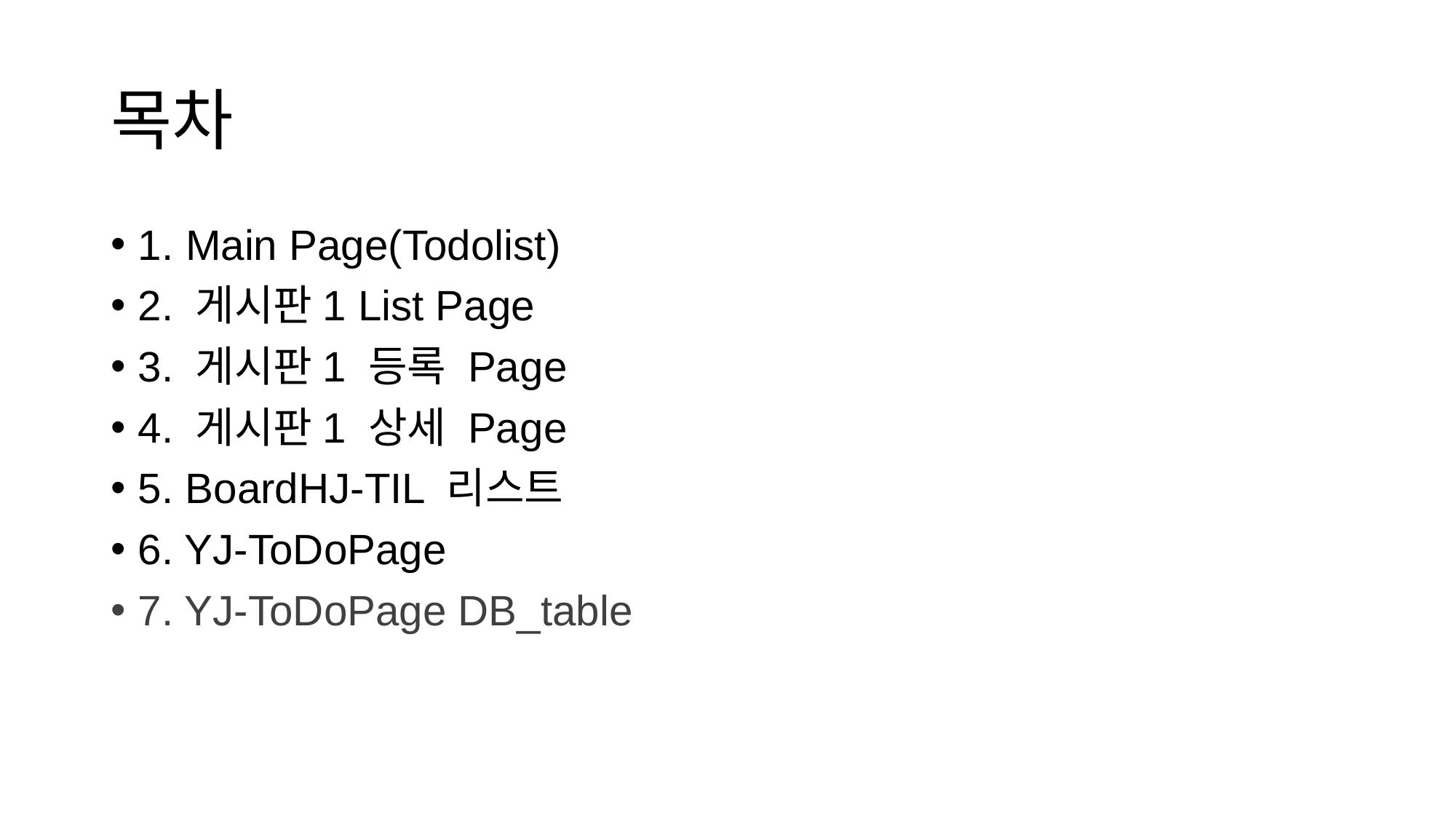

# 목차
1. Main Page(Todolist)
2. 게시판1 List Page
3. 게시판1 등록 Page
4. 게시판1 상세 Page
5. BoardHJ-TIL 리스트
6. YJ-ToDoPage
7. YJ-ToDoPage DB_table